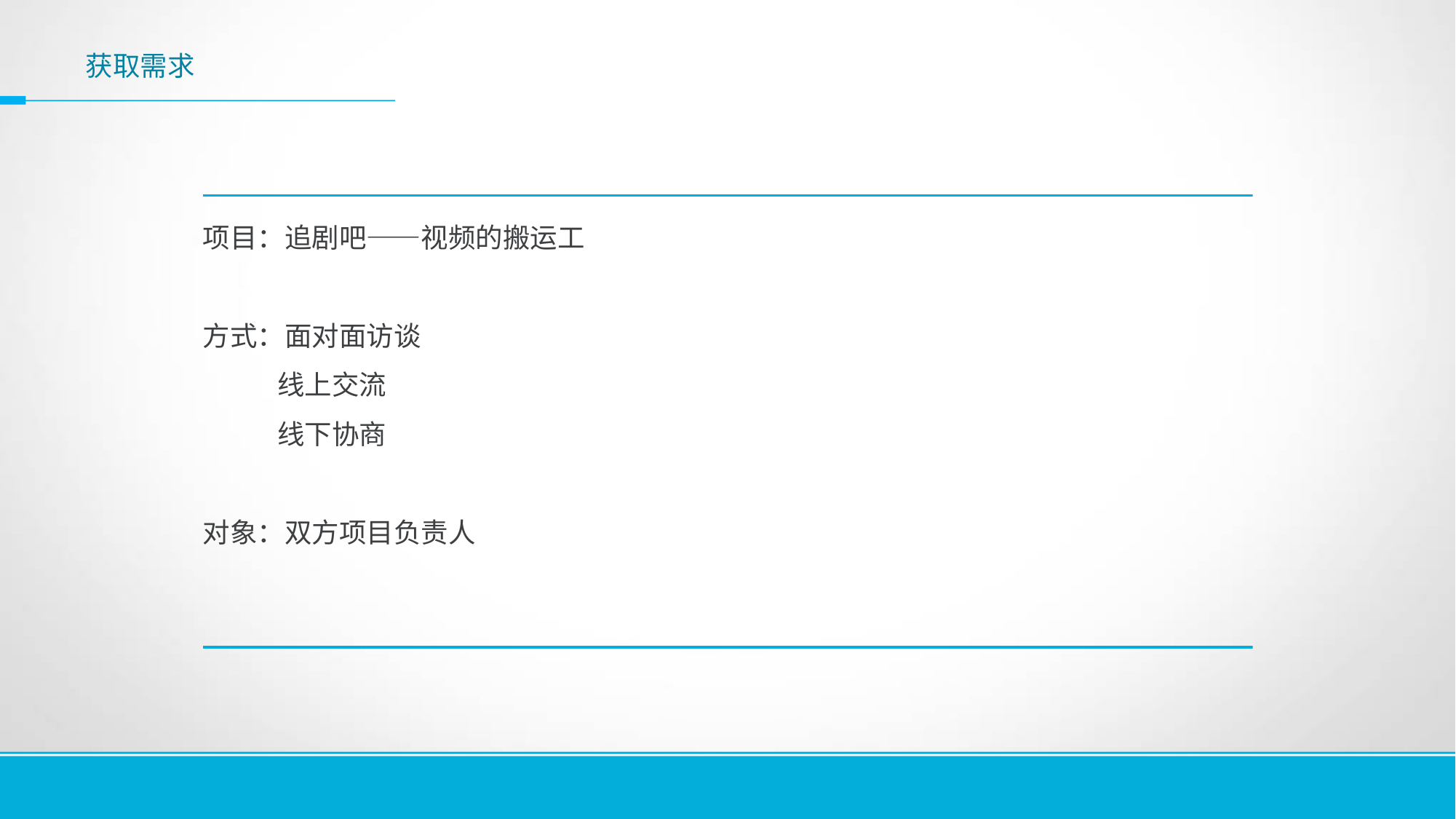

获取需求
项目：追剧吧——视频的搬运工

方式：面对面访谈
           线上交流
           线下协商

对象：双方项目负责人